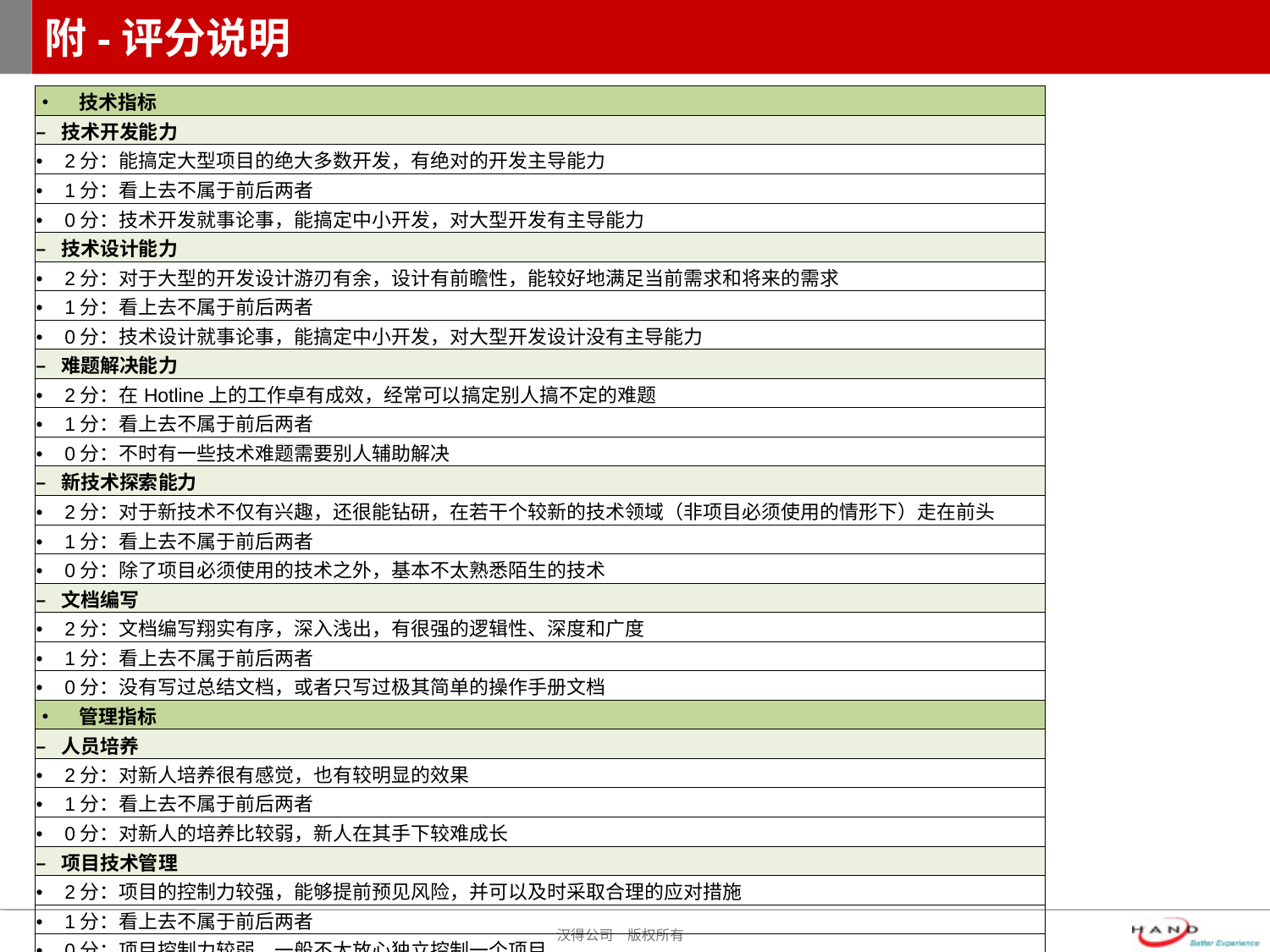

# 附-评分说明
| •    技术指标 |
| --- |
| –  技术开发能力 |
| •    2分：能搞定大型项目的绝大多数开发，有绝对的开发主导能力 |
| •    1分：看上去不属于前后两者 |
| •    0分：技术开发就事论事，能搞定中小开发，对大型开发有主导能力 |
| –  技术设计能力 |
| •    2分：对于大型的开发设计游刃有余，设计有前瞻性，能较好地满足当前需求和将来的需求 |
| •    1分：看上去不属于前后两者 |
| •    0分：技术设计就事论事，能搞定中小开发，对大型开发设计没有主导能力 |
| –  难题解决能力 |
| •    2分：在Hotline上的工作卓有成效，经常可以搞定别人搞不定的难题 |
| •    1分：看上去不属于前后两者 |
| •    0分：不时有一些技术难题需要别人辅助解决 |
| –  新技术探索能力 |
| •    2分：对于新技术不仅有兴趣，还很能钻研，在若干个较新的技术领域（非项目必须使用的情形下）走在前头 |
| •    1分：看上去不属于前后两者 |
| •    0分：除了项目必须使用的技术之外，基本不太熟悉陌生的技术 |
| –  文档编写 |
| •    2分：文档编写翔实有序，深入浅出，有很强的逻辑性、深度和广度 |
| •    1分：看上去不属于前后两者 |
| •    0分：没有写过总结文档，或者只写过极其简单的操作手册文档 |
| •    管理指标 |
| –  人员培养 |
| •    2分：对新人培养很有感觉，也有较明显的效果 |
| •    1分：看上去不属于前后两者 |
| •    0分：对新人的培养比较弱，新人在其手下较难成长 |
| –  项目技术管理 |
| •    2分：项目的控制力较强，能够提前预见风险，并可以及时采取合理的应对措施 |
| •    1分：看上去不属于前后两者 |
| •    0分：项目控制力较弱，一般不太放心独立控制一个项目 |
18